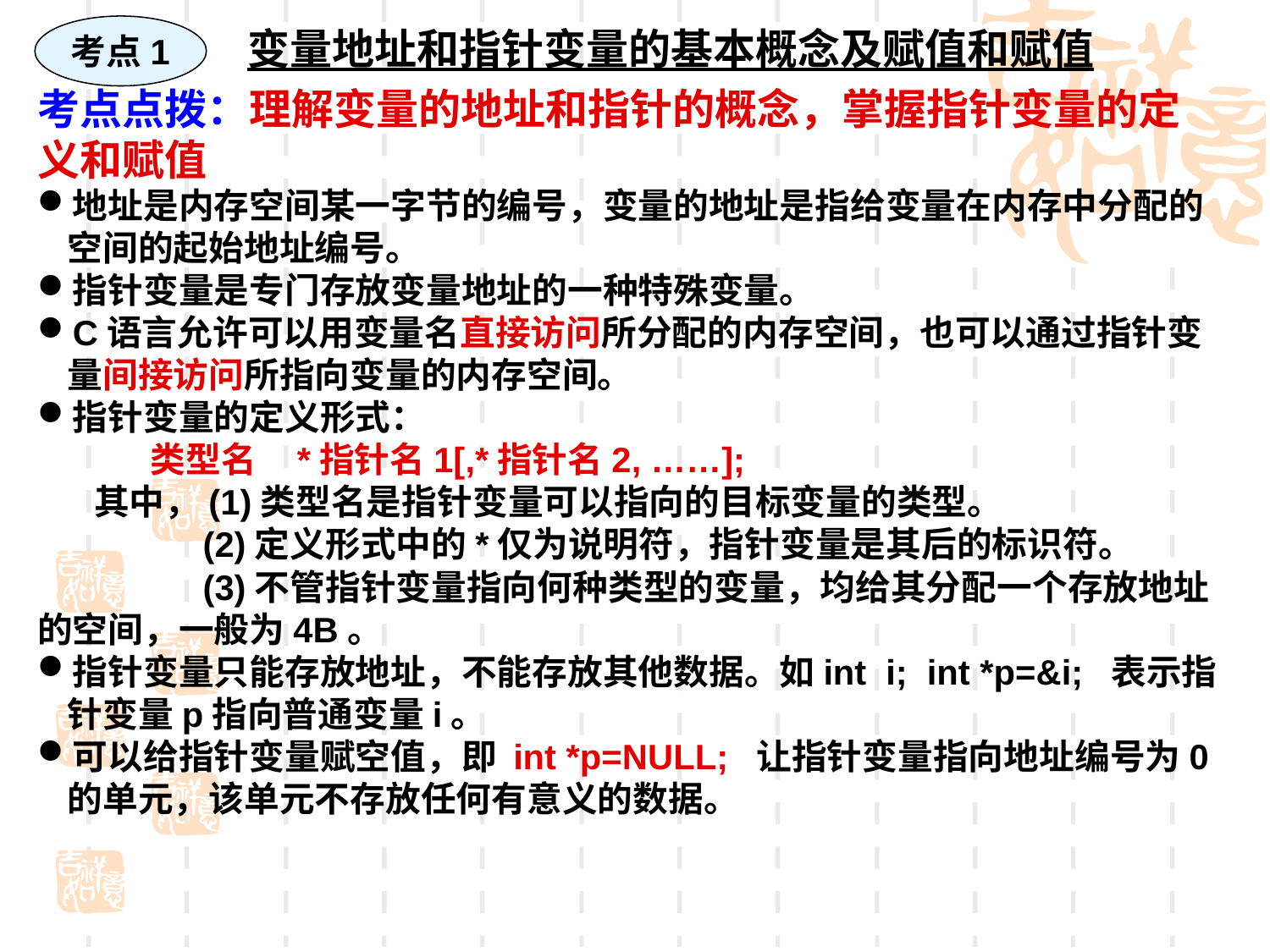

考点1
变量地址和指针变量的基本概念及赋值和赋值
考点点拨：理解变量的地址和指针的概念，掌握指针变量的定义和赋值
地址是内存空间某一字节的编号，变量的地址是指给变量在内存中分配的空间的起始地址编号。
指针变量是专门存放变量地址的一种特殊变量。
C语言允许可以用变量名直接访问所分配的内存空间，也可以通过指针变量间接访问所指向变量的内存空间。
指针变量的定义形式：
             类型名    *指针名1[,*指针名2, ……];
      其中，(1)类型名是指针变量可以指向的目标变量的类型。
                 (2)定义形式中的*仅为说明符，指针变量是其后的标识符。
                 (3)不管指针变量指向何种类型的变量，均给其分配一个存放地址的空间，一般为4B。
指针变量只能存放地址，不能存放其他数据。如int  i;  int *p=&i;  表示指针变量p指向普通变量i。
可以给指针变量赋空值，即 int *p=NULL;  让指针变量指向地址编号为0的单元，该单元不存放任何有意义的数据。